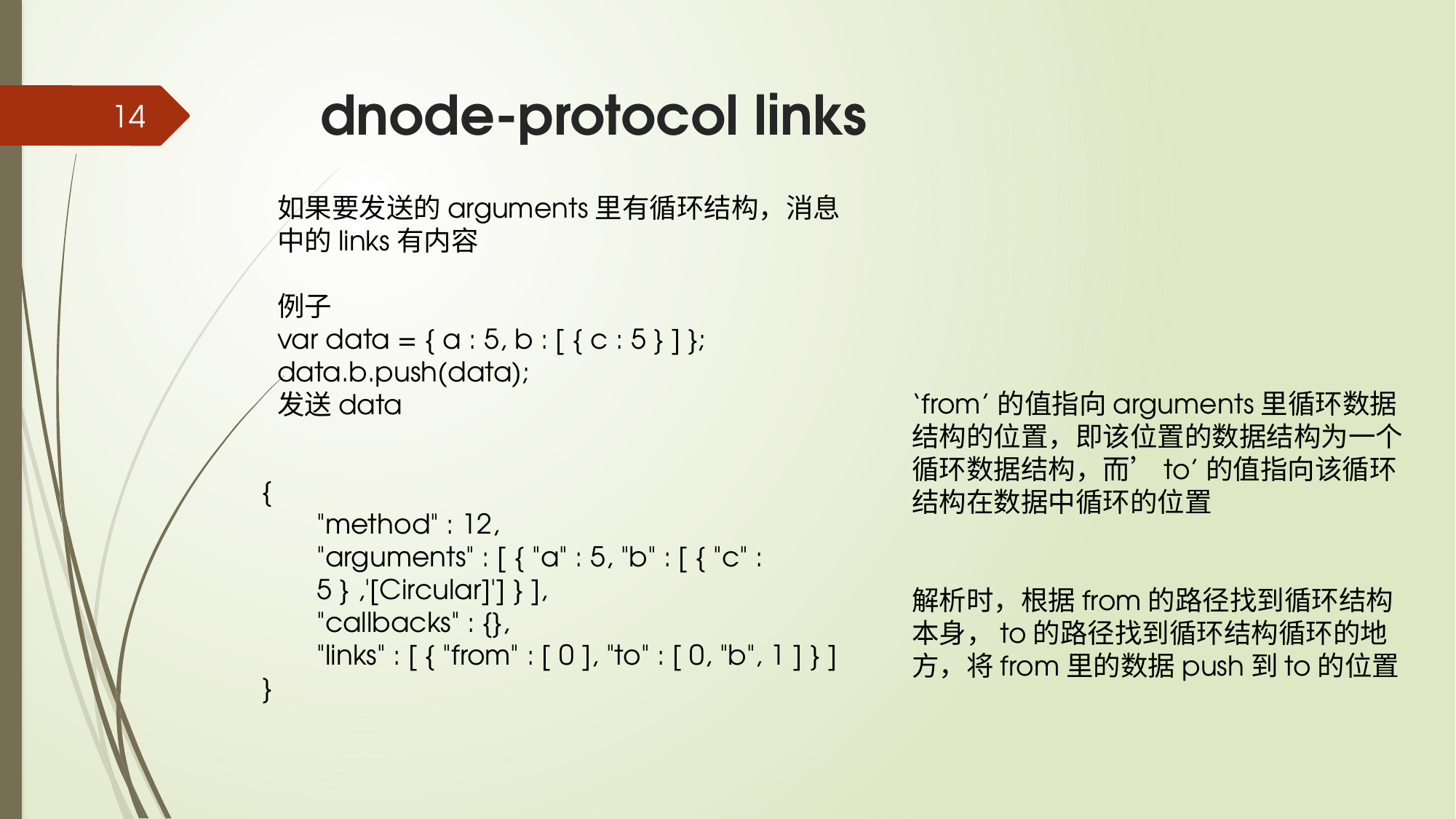

# dnode-protocol links
14
如果要发送的arguments里有循环结构，消息中的links有内容

例子
var data = { a : 5, b : [ { c : 5 } ] };
data.b.push(data);
发送data
‘from’的值指向arguments里循环数据结构的位置，即该位置的数据结构为一个循环数据结构，而’to’的值指向该循环结构在数据中循环的位置

解析时，根据from的路径找到循环结构本身，to的路径找到循环结构循环的地方，将from里的数据push到to的位置
{
"method" : 12,
"arguments" : [ { "a" : 5, "b" : [ { "c" : 5 } ,'[Circular]'] } ],
"callbacks" : {},
"links" : [ { "from" : [ 0 ], "to" : [ 0, "b", 1 ] } ]
}